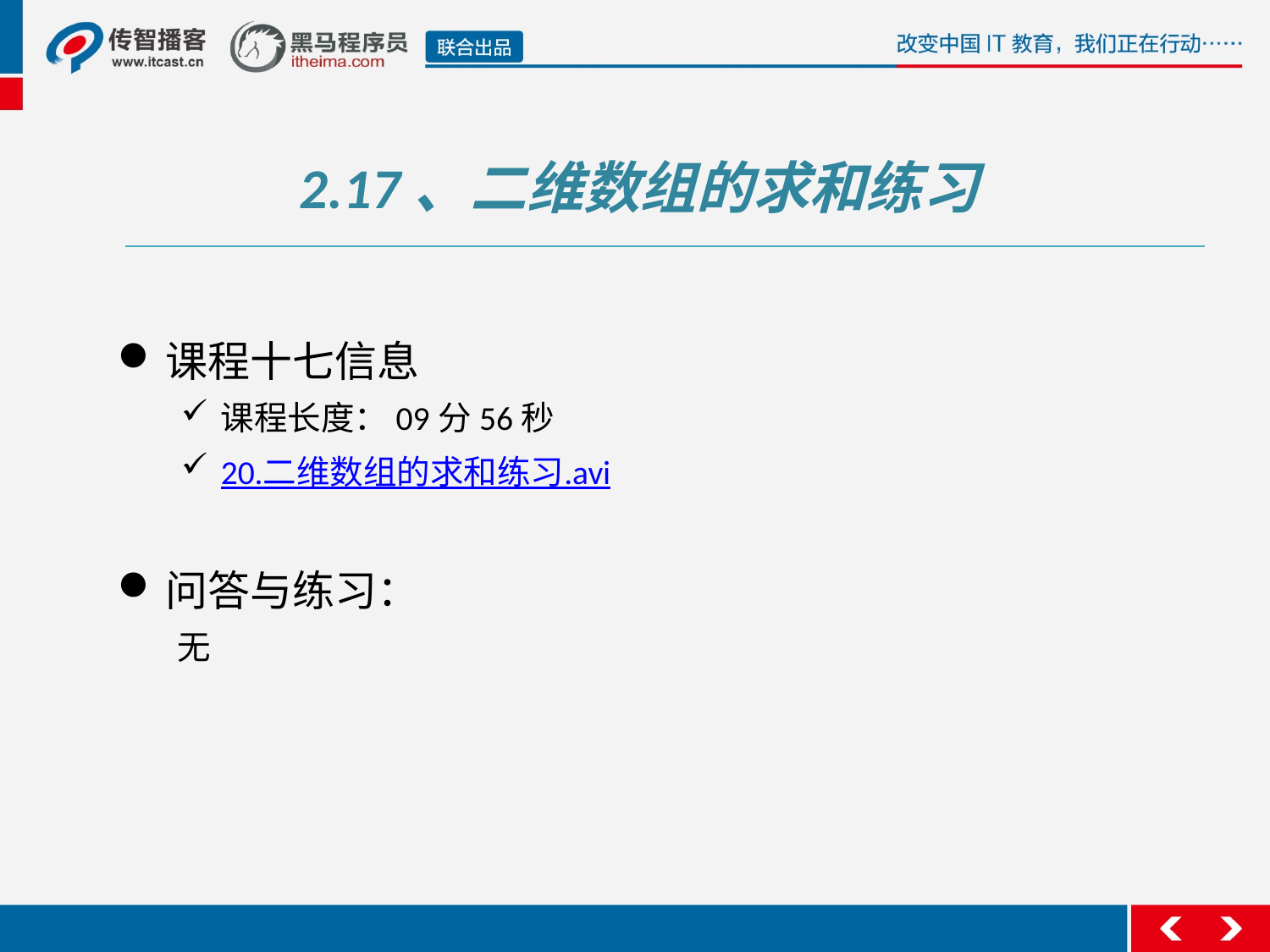

2.17、二维数组的求和练习

课程十七信息
课程长度：09分56秒
20.二维数组的求和练习.avi

问答与练习：
       无